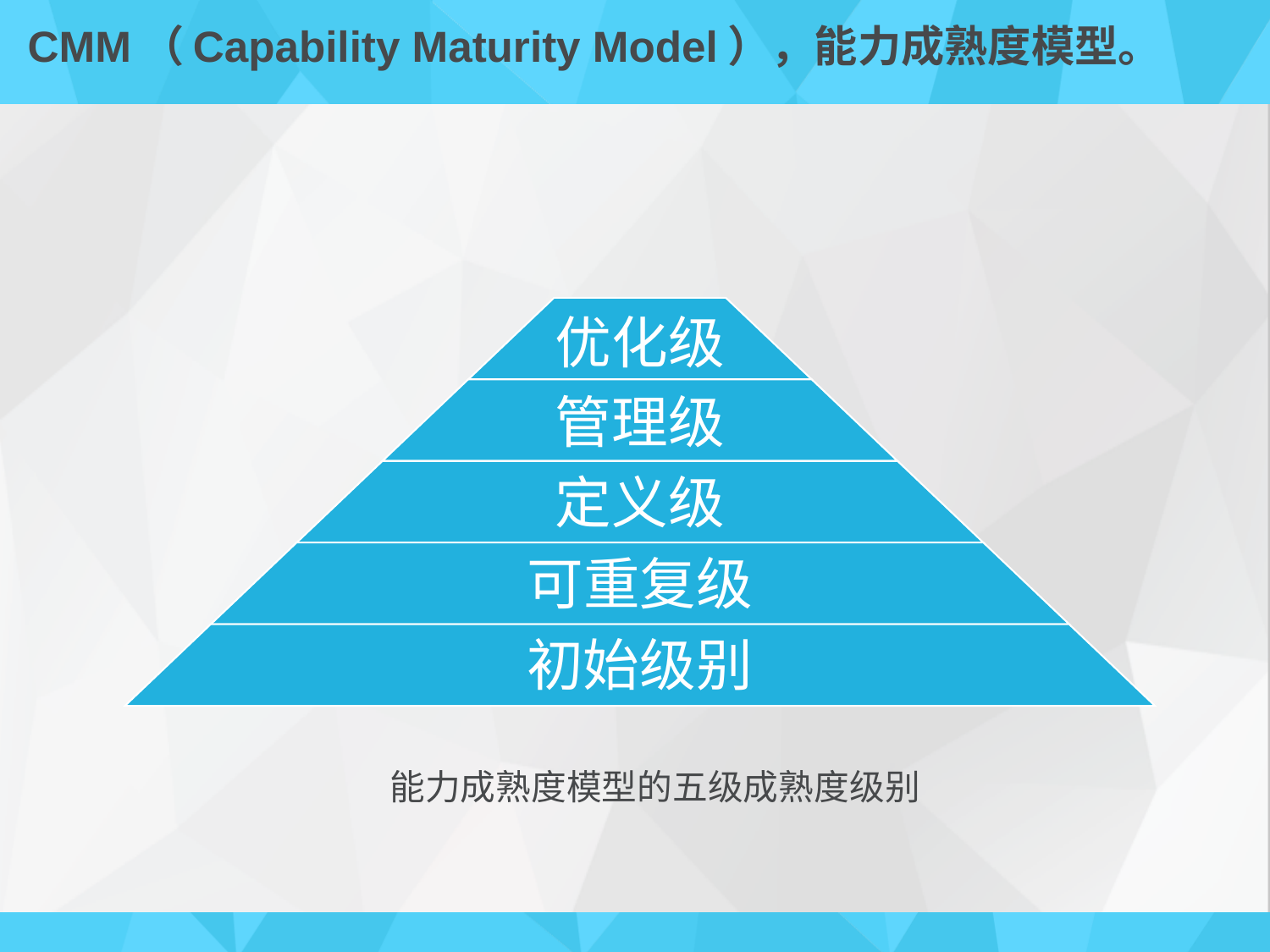

# CMM（Capability Maturity Model），能力成熟度模型。

优化级
管理级
定义级
可重复级
初始级别
能力成熟度模型的五级成熟度级别